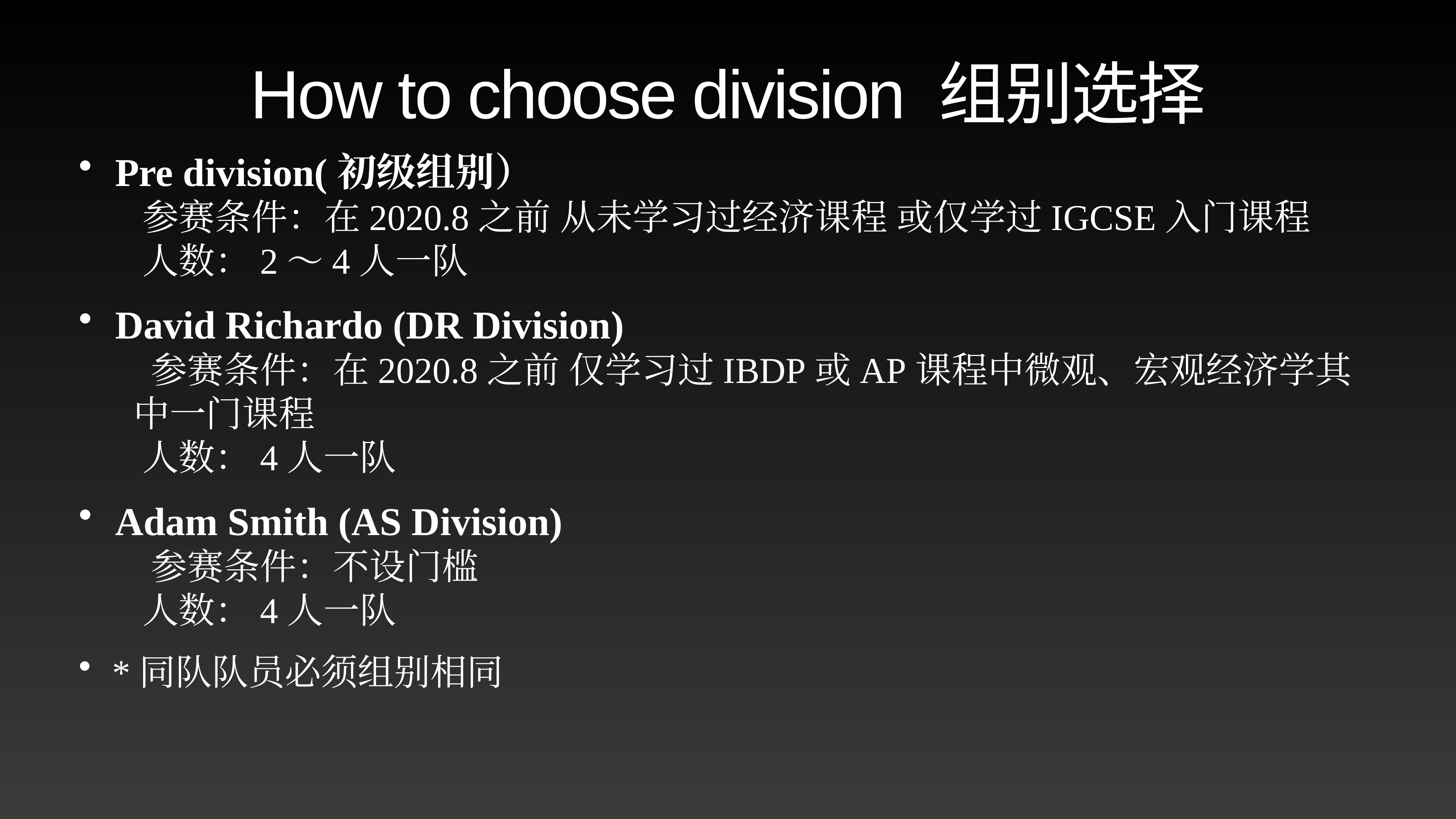

# How to choose division 组别选择
Pre division(初级组别）
   参赛条件：在2020.8之前 从未学习过经济课程 或仅学过IGCSE入门课程
   人数：2～4人一队
David Richardo (DR Division)
   参赛条件：在2020.8之前 仅学习过IBDP或AP课程中微观、宏观经济学其     中一门课程
   人数：4人一队
Adam Smith (AS Division)
   参赛条件：不设门槛
   人数：4人一队
*同队队员必须组别相同